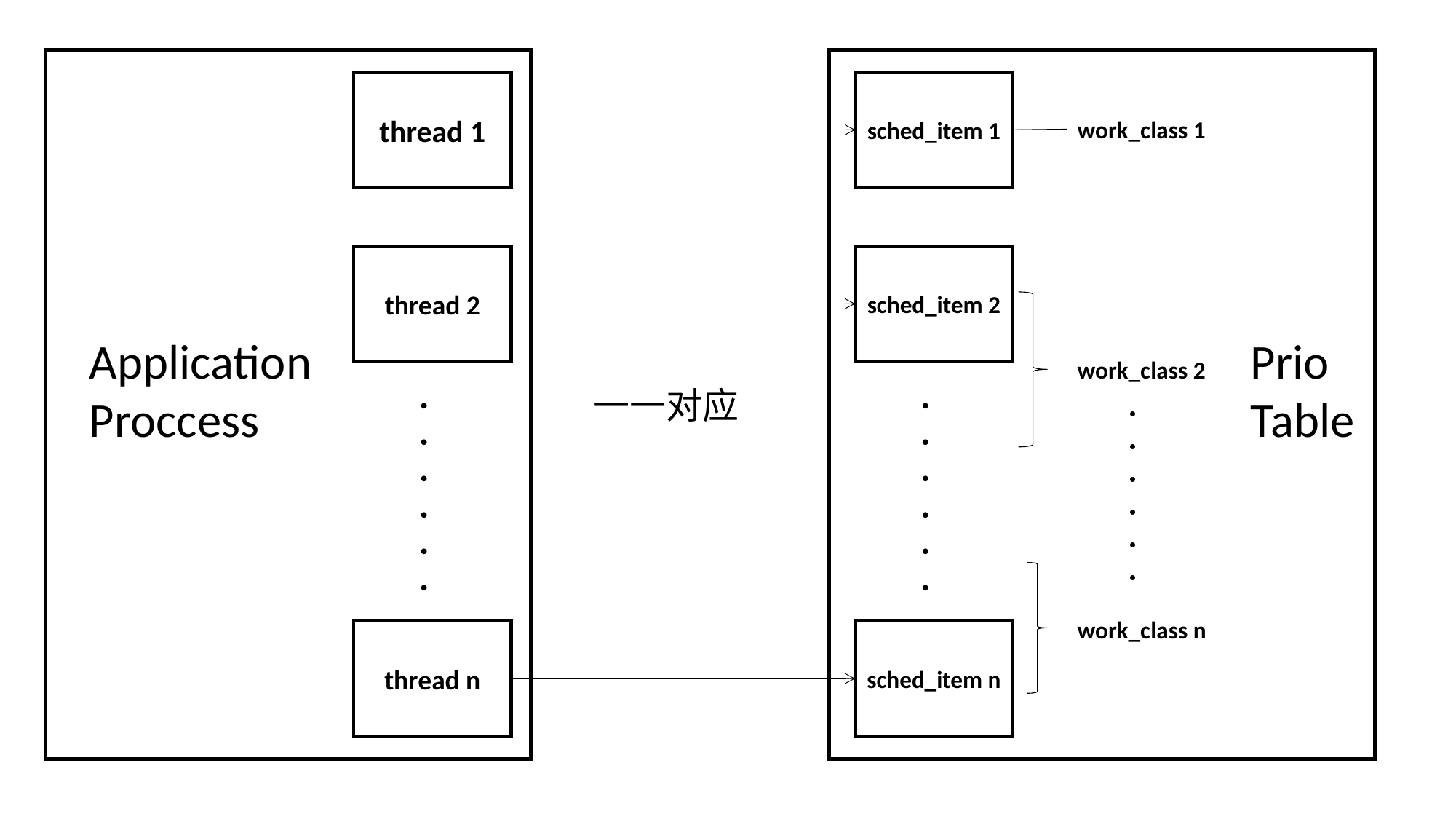

thread 1
sched_item 1
work_class 1
thread 2
sched_item 2

Application
Proccess
Prio
Table
work_class 2
一一对应
·
·
·
·
·
·
·
·
·
·
·
·
·
·
·
·
·
·

work_class n
thread n
sched_item n